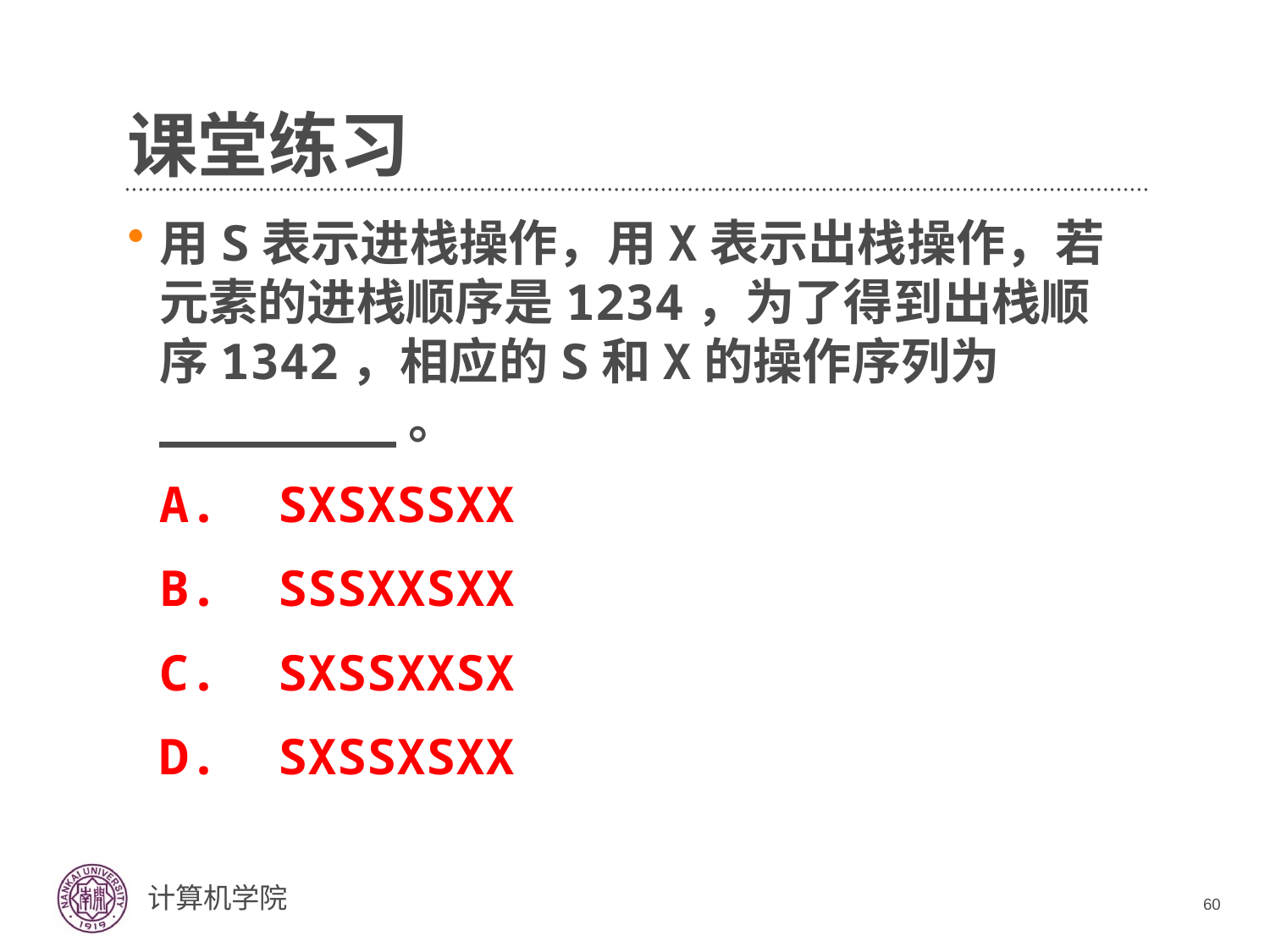

# 课堂练习
用S表示进栈操作，用X表示出栈操作，若元素的进栈顺序是1234，为了得到出栈顺序1342，相应的S和X的操作序列为________。
	A.  SXSXSSXX
	B.  SSSXXSXX
	C.  SXSSXXSX
	D.  SXSSXSXX
60